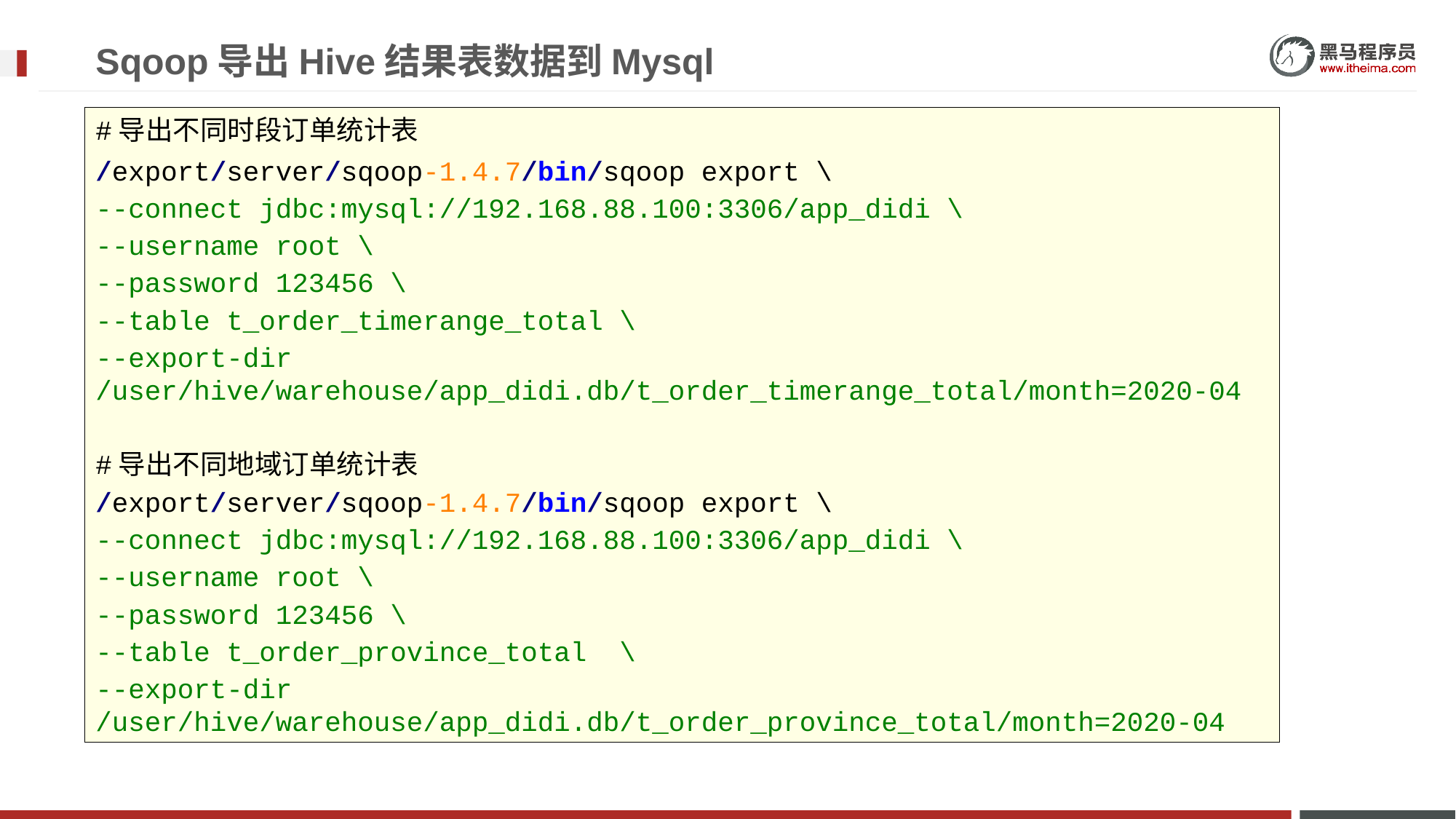

# Sqoop导出Hive结果表数据到Mysql
#导出不同时段订单统计表
/export/server/sqoop-1.4.7/bin/sqoop export \
--connect jdbc:mysql://192.168.88.100:3306/app_didi \
--username root \
--password 123456 \
--table t_order_timerange_total \
--export-dir /user/hive/warehouse/app_didi.db/t_order_timerange_total/month=2020-04

#导出不同地域订单统计表
/export/server/sqoop-1.4.7/bin/sqoop export \
--connect jdbc:mysql://192.168.88.100:3306/app_didi \
--username root \
--password 123456 \
--table t_order_province_total  \
--export-dir /user/hive/warehouse/app_didi.db/t_order_province_total/month=2020-04